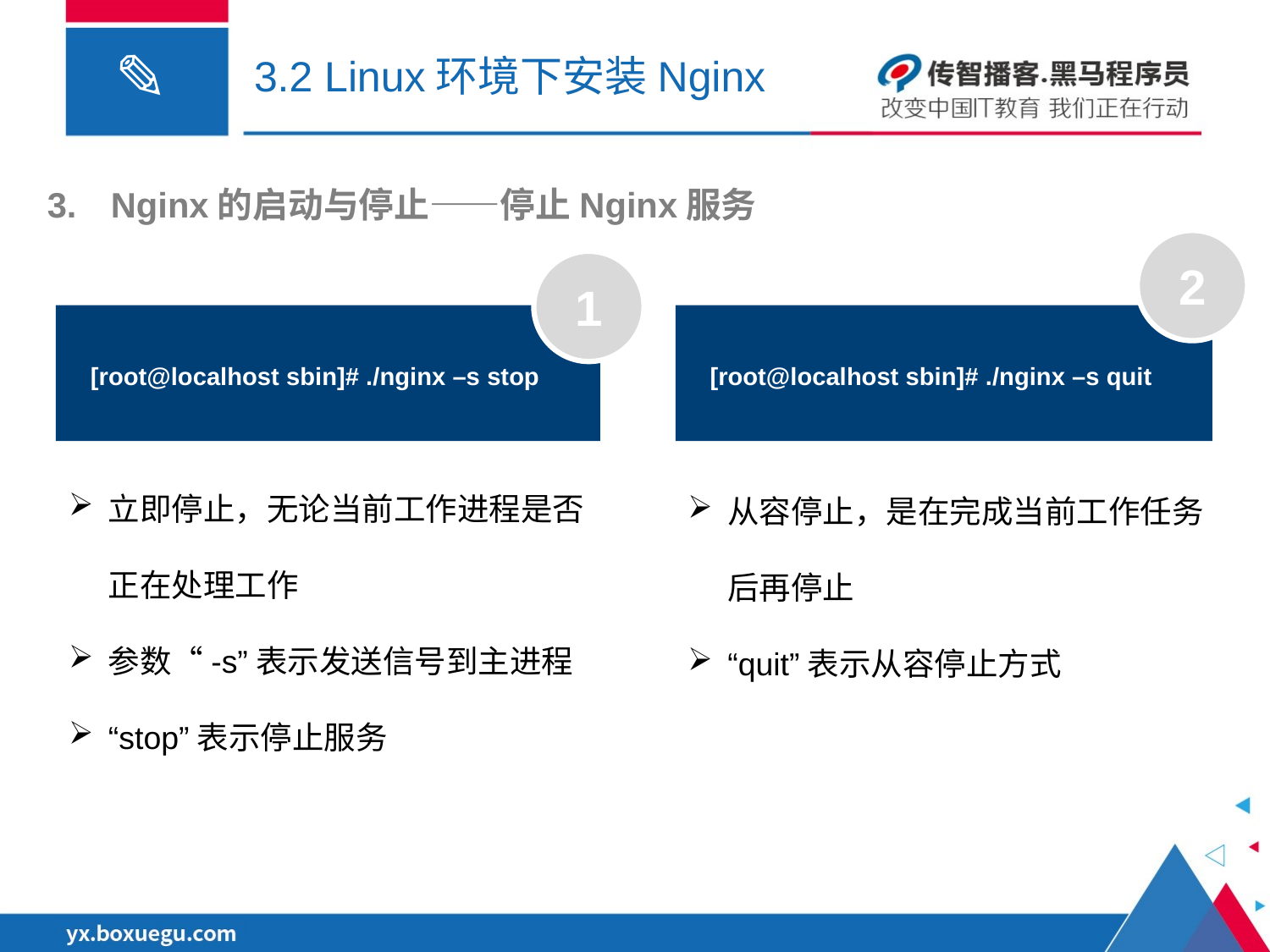

# 3.2 Linux环境下安装Nginx
Nginx的启动与停止——停止Nginx服务
2
1

[root@localhost sbin]# ./nginx –s stop

[root@localhost sbin]# ./nginx –s quit
立即停止，无论当前工作进程是否正在处理工作
参数“-s”表示发送信号到主进程
“stop”表示停止服务
从容停止，是在完成当前工作任务后再停止
“quit”表示从容停止方式